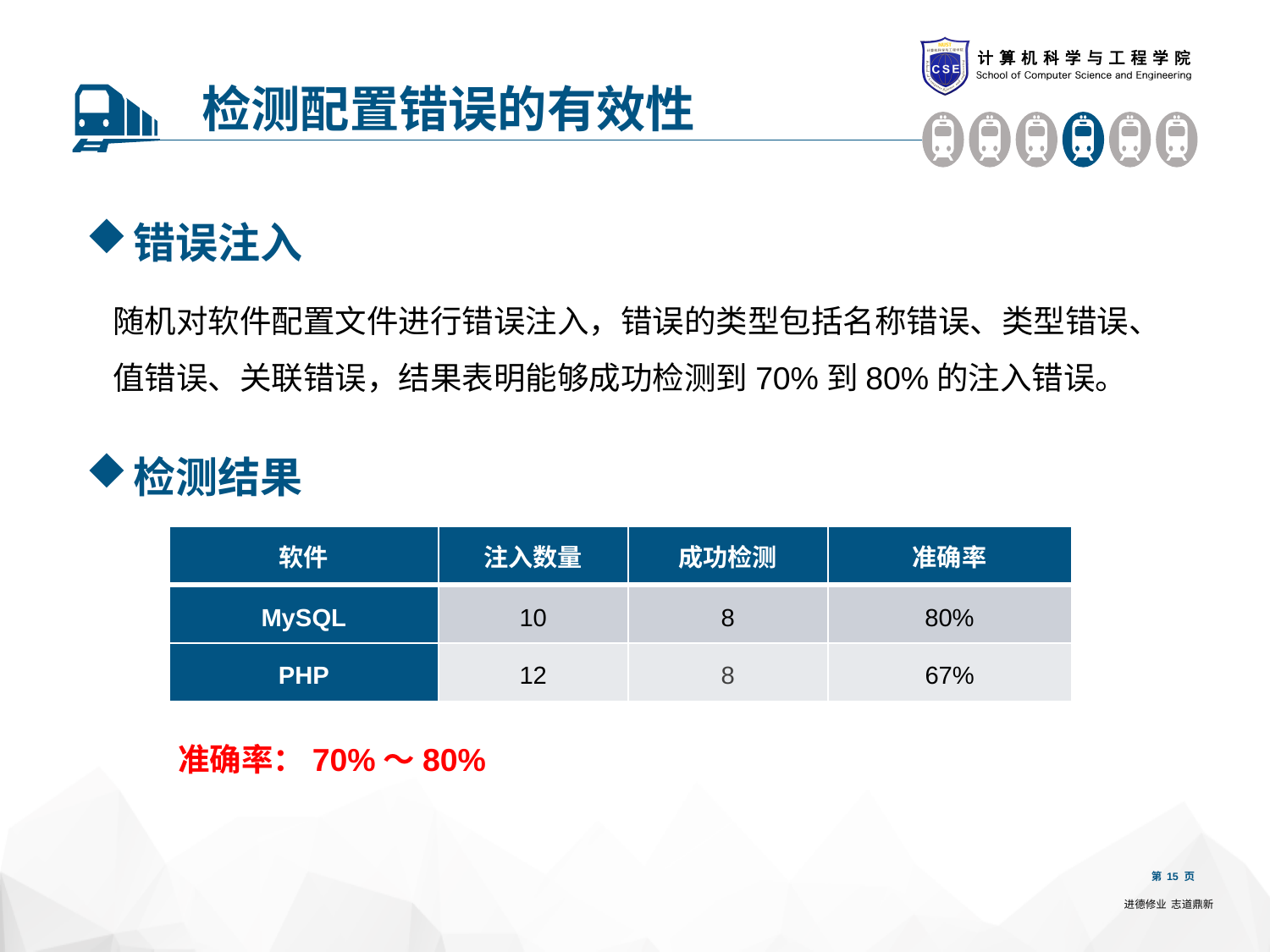

检测配置错误的有效性
错误注入
随机对软件配置文件进行错误注入，错误的类型包括名称错误、类型错误、值错误、关联错误，结果表明能够成功检测到70%到80%的注入错误。
检测结果
| 软件 | 注入数量 | 成功检测 | 准确率 |
| --- | --- | --- | --- |
| MySQL | 10 | 8 | 80% |
| PHP | 12 | 8 | 67% |
准确率：70%～80%
第 15 页
进德修业  志道鼎新